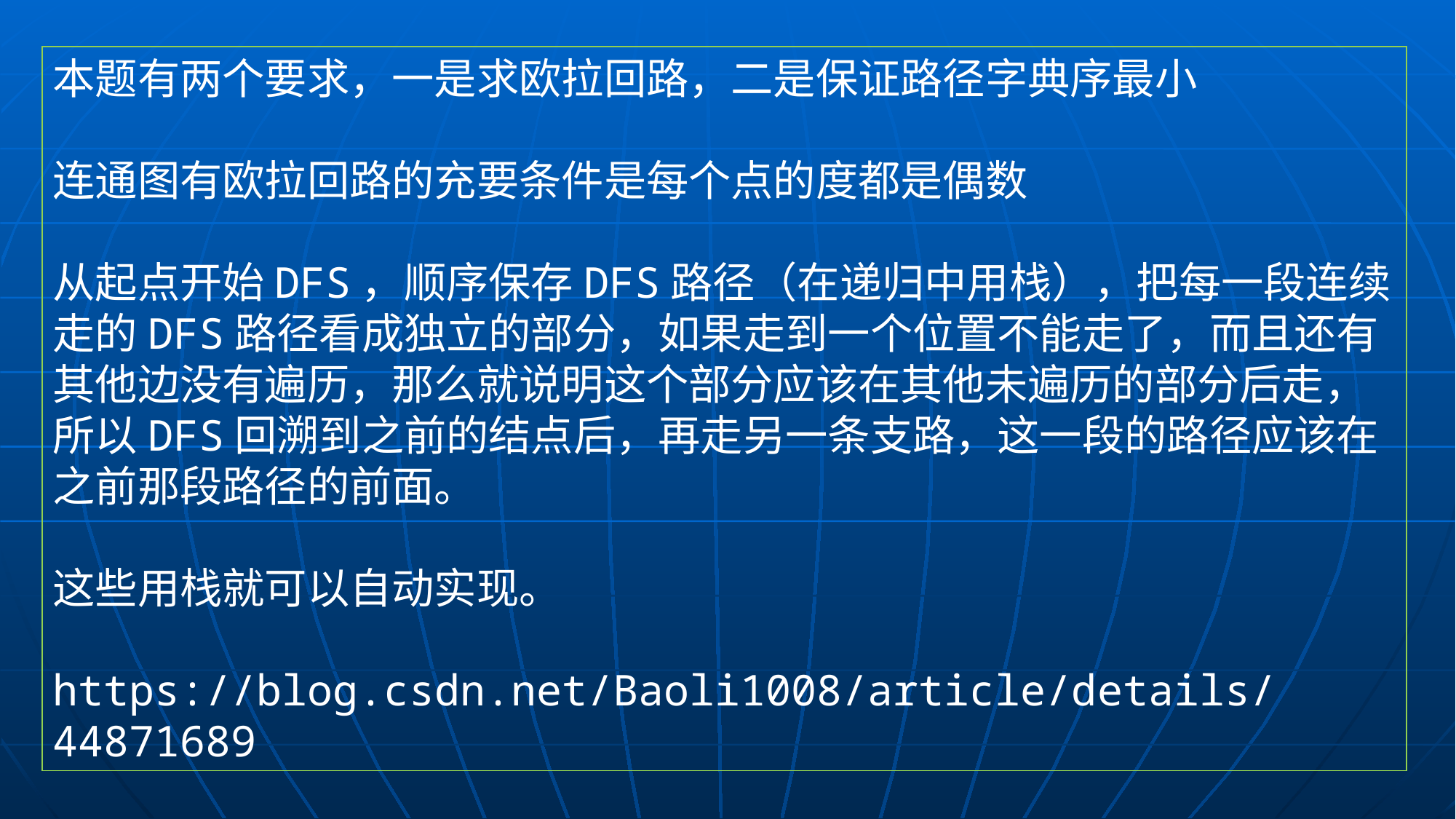

本题有两个要求，一是求欧拉回路，二是保证路径字典序最小

连通图有欧拉回路的充要条件是每个点的度都是偶数

从起点开始DFS，顺序保存DFS路径（在递归中用栈），把每一段连续走的DFS路径看成独立的部分，如果走到一个位置不能走了，而且还有其他边没有遍历，那么就说明这个部分应该在其他未遍历的部分后走，所以DFS回溯到之前的结点后，再走另一条支路，这一段的路径应该在之前那段路径的前面。

这些用栈就可以自动实现。

https://blog.csdn.net/Baoli1008/article/details/44871689